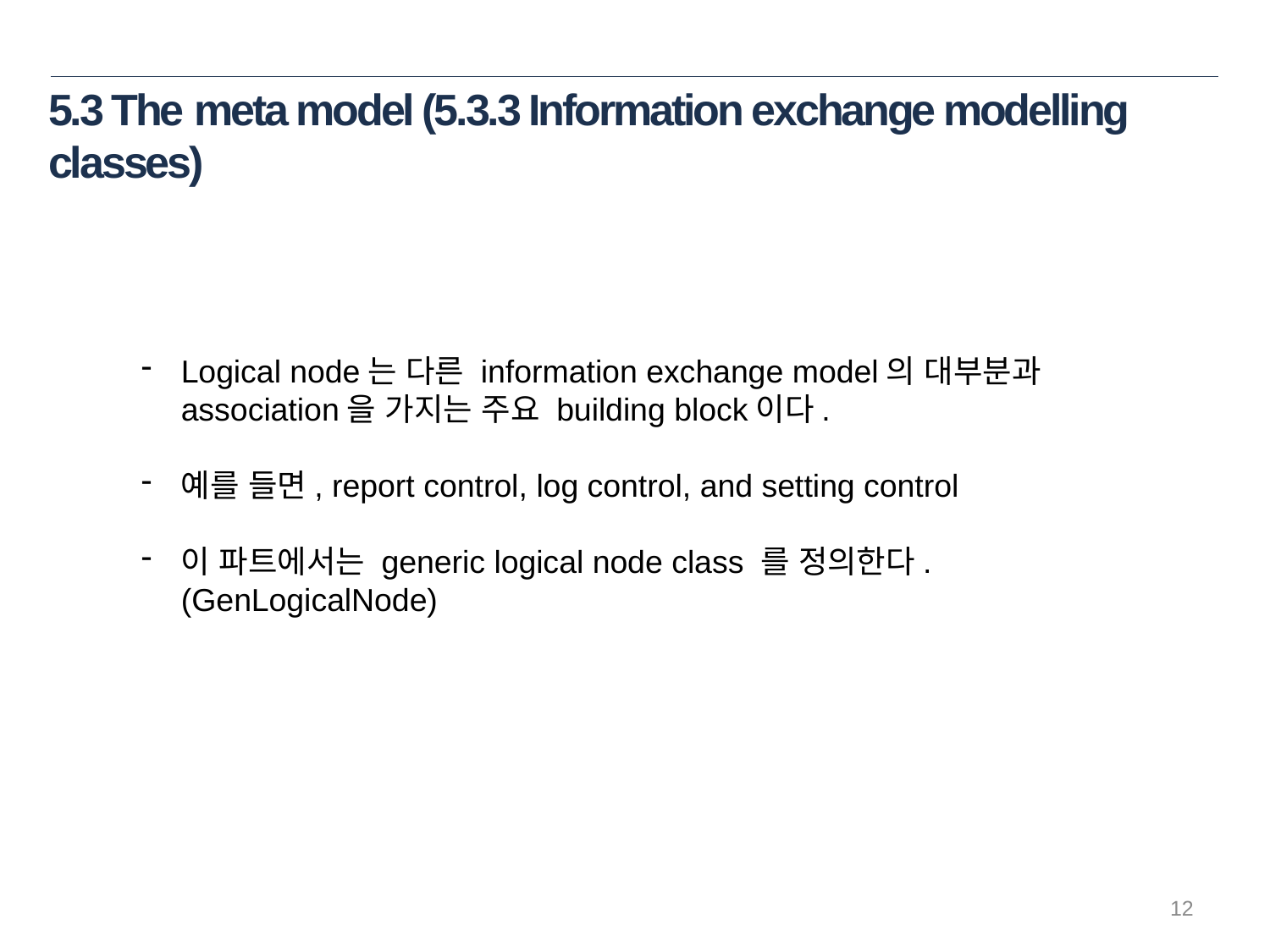

5.3 The meta model (5.3.3 Information exchange modelling classes)
Logical node는 다른 information exchange model의 대부분과 association을 가지는 주요 building block이다.

예를 들면, report control, log control, and setting control

이 파트에서는 generic logical node class 를 정의한다. (GenLogicalNode)

12